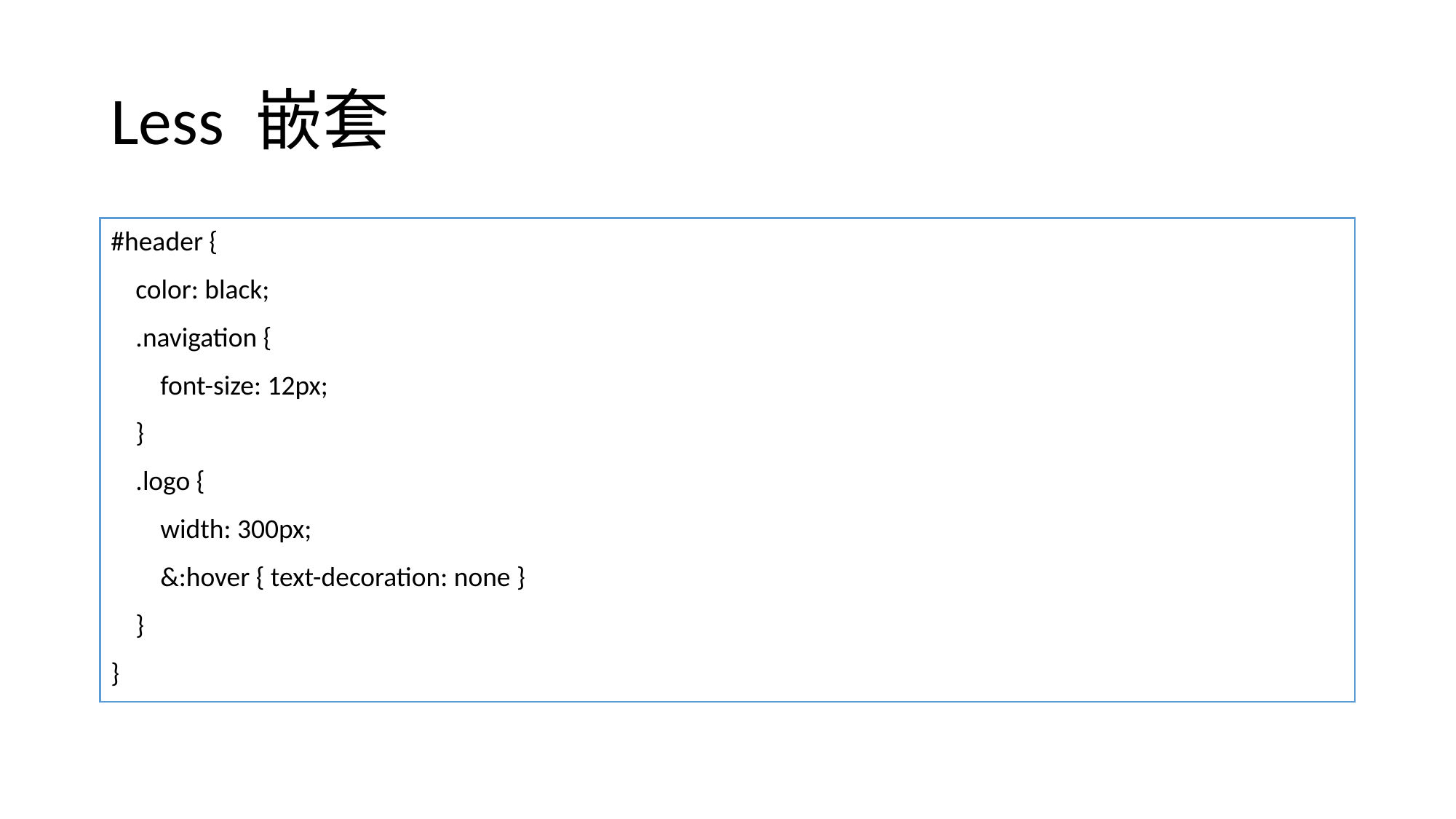

# Less 嵌套
#header {
    color: black;
    .navigation {
        font-size: 12px;
    }
    .logo {
        width: 300px;
        &:hover { text-decoration: none }
    }
}